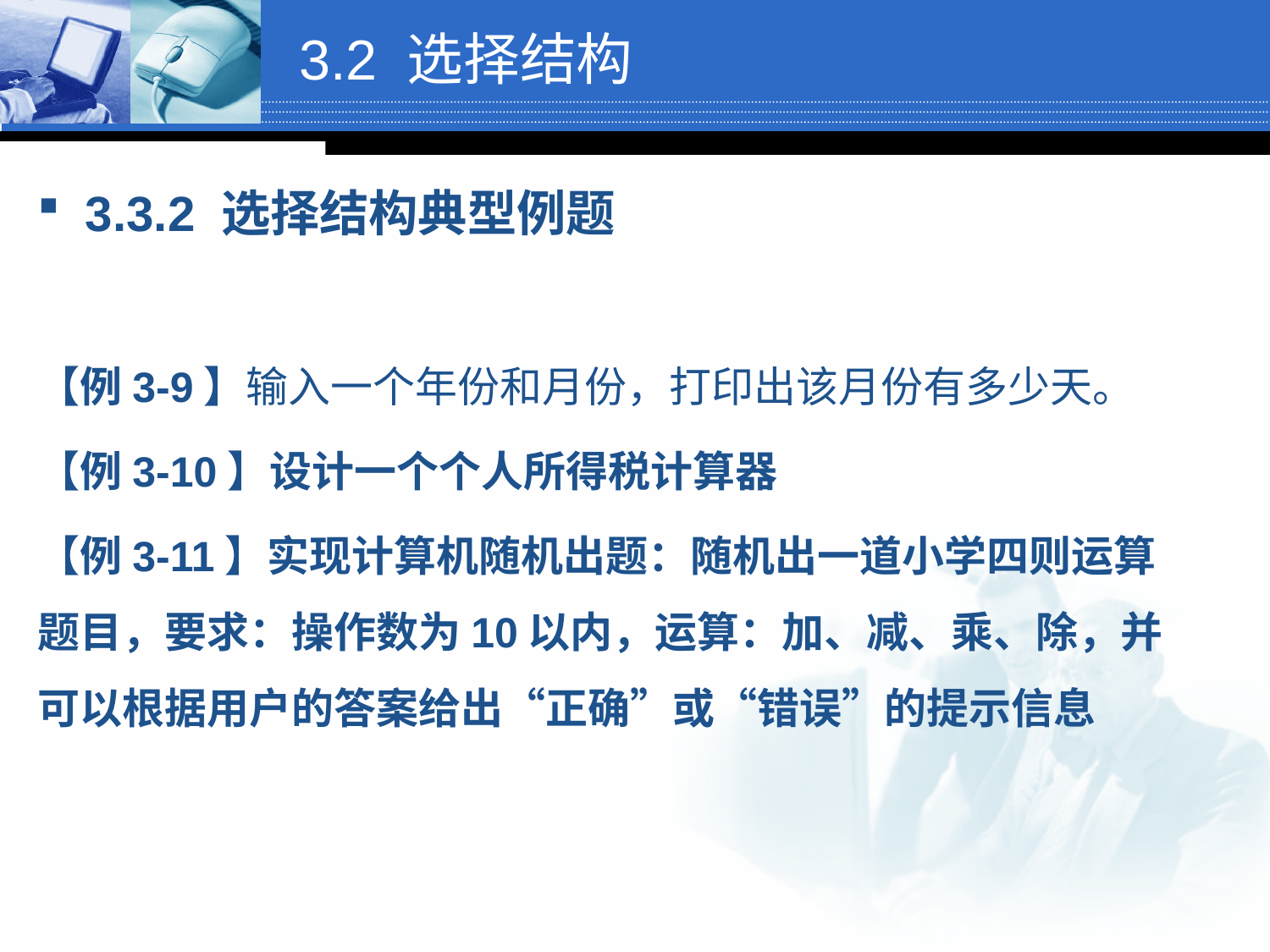

3.2 选择结构
3.3.2 选择结构典型例题

【例3-9】输入一个年份和月份，打印出该月份有多少天。
【例3-10】设计一个个人所得税计算器
【例3-11】实现计算机随机出题：随机出一道小学四则运算题目，要求：操作数为10以内，运算：加、减、乘、除，并可以根据用户的答案给出“正确”或“错误”的提示信息